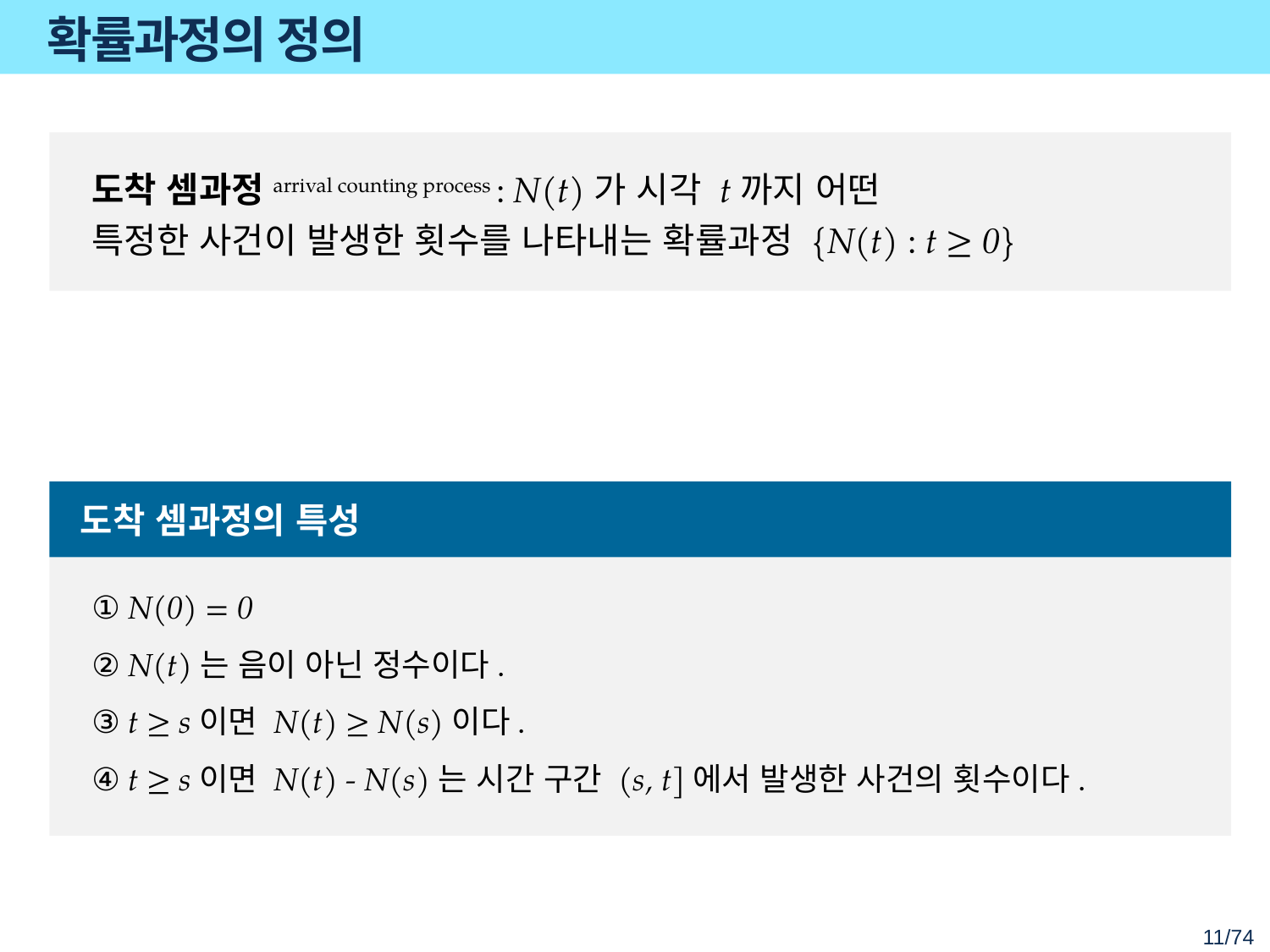

# 확률과정의 정의

도착 셈과정arrival counting process : N(t)가 시각 t까지 어떤
특정한 사건이 발생한 횟수를 나타내는 확률과정 {N(t) : t ≥ 0}
 도착 셈과정의 특성

① N(0) = 0
② N(t)는 음이 아닌 정수이다.
③ t ≥ s이면 N(t) ≥ N(s)이다.
④ t ≥ s이면 N(t) - N(s)는 시간 구간 (s, t]에서 발생한 사건의 횟수이다.